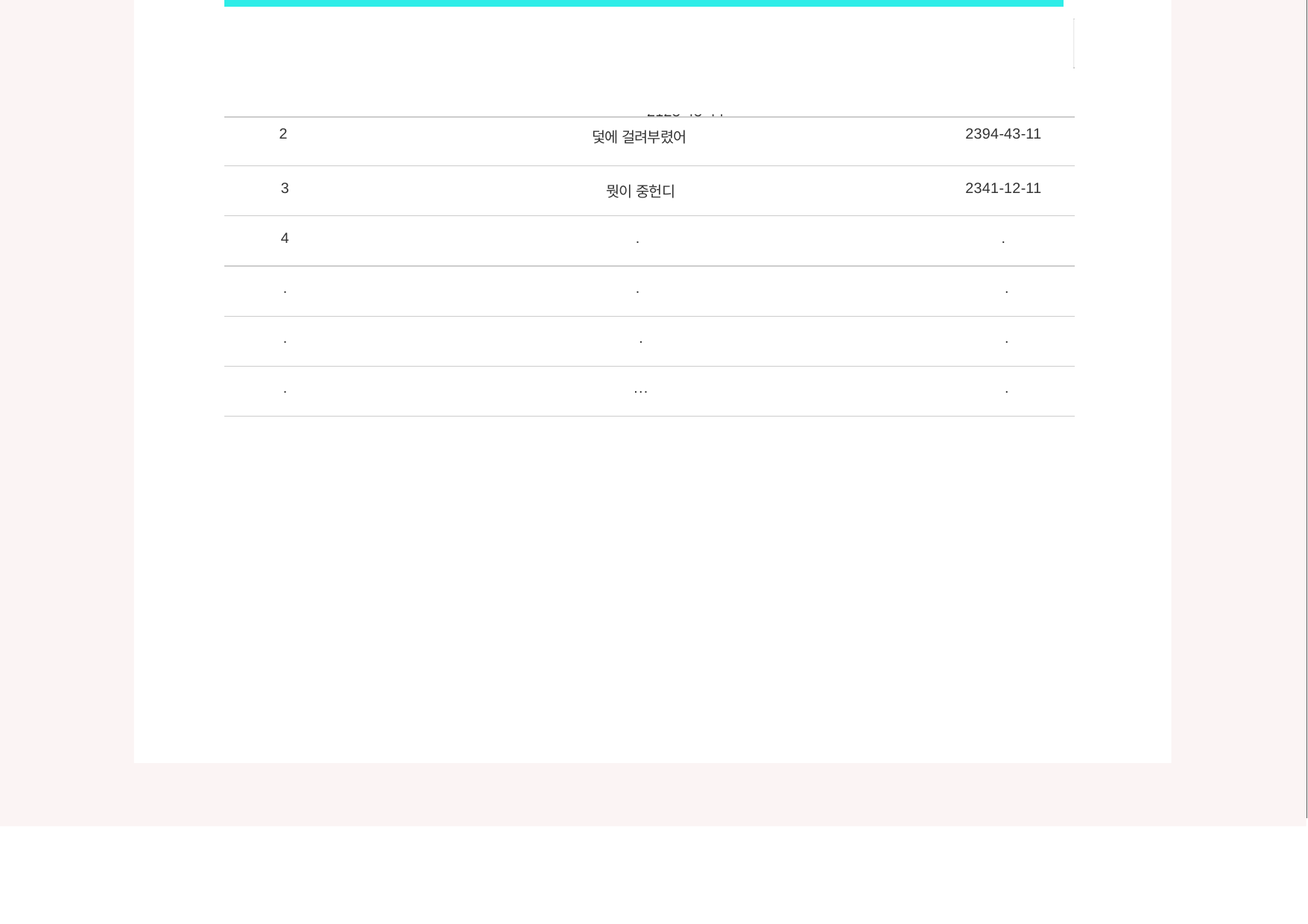

번호	제목	작성일
1	살을 날릴것이여	2123-43-44

| 2 | 덫에 걸려부렸어 | 2394-43-11 |
| --- | --- | --- |
| 3 | 뭣이 중헌디 | 2341-12-11 |
| 4 | . | . |
| . | . | . |
| . | . | . |
| . | ... | . |